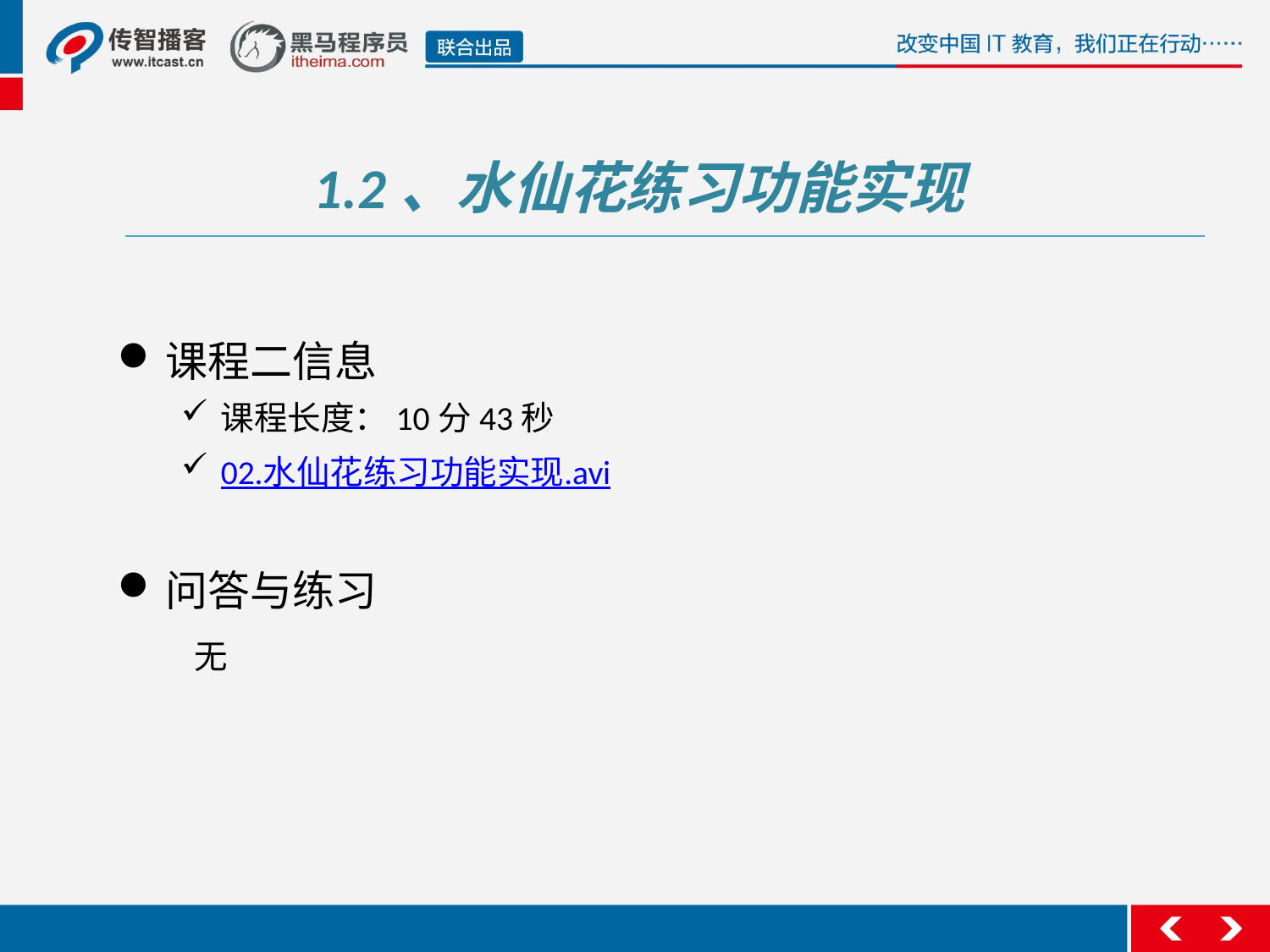

1.2、水仙花练习功能实现

课程二信息
课程长度：10分43秒
02.水仙花练习功能实现.avi

问答与练习
       无